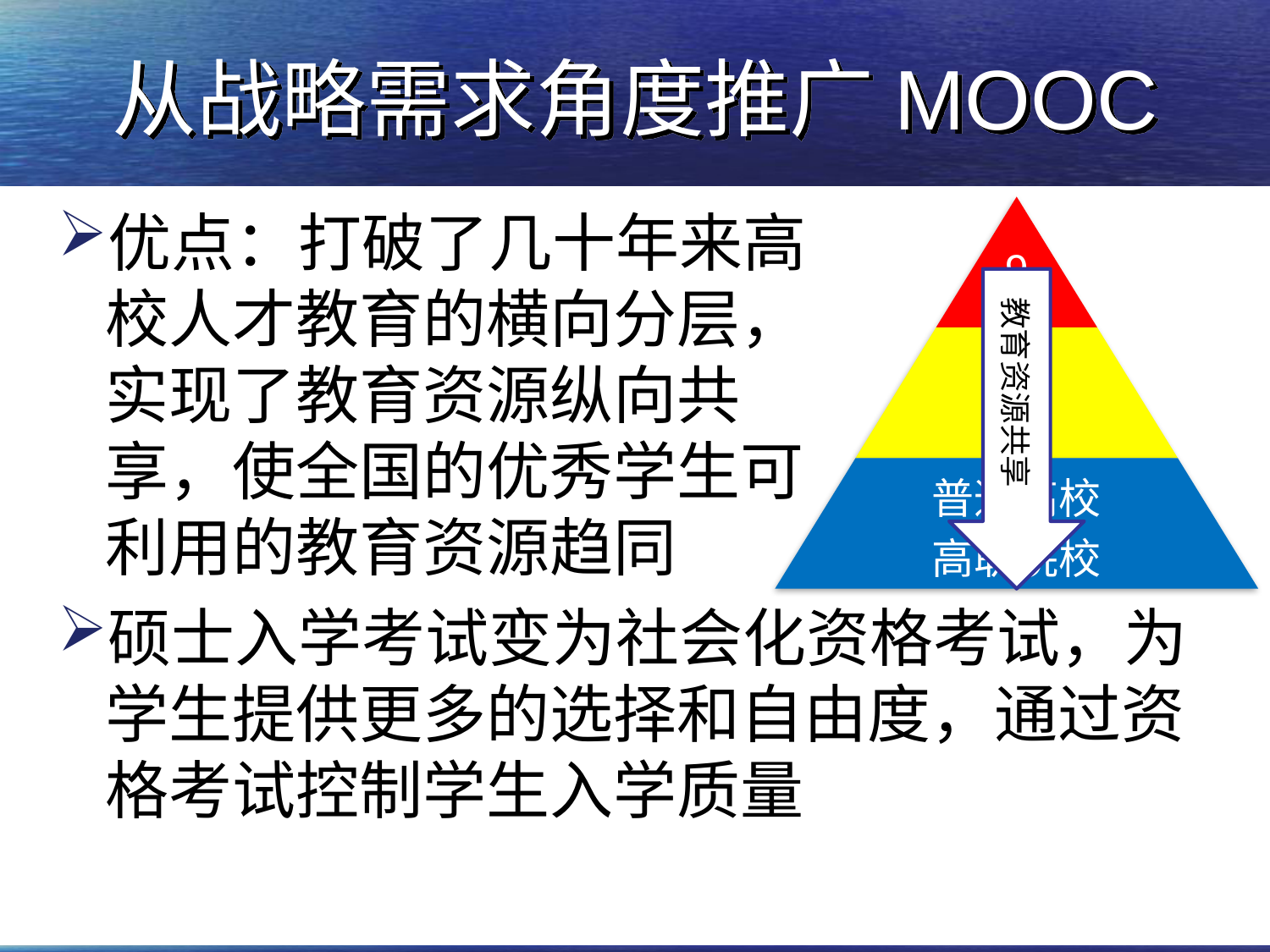

# 从战略需求角度推广MOOC
优点：打破了几十年来高校人才教育的横向分层，实现了教育资源纵向共享，使全国的优秀学生可利用的教育资源趋同

985
211
普通高校
高职院校
  教育资源共享
硕士入学考试变为社会化资格考试，为学生提供更多的选择和自由度，通过资格考试控制学生入学质量